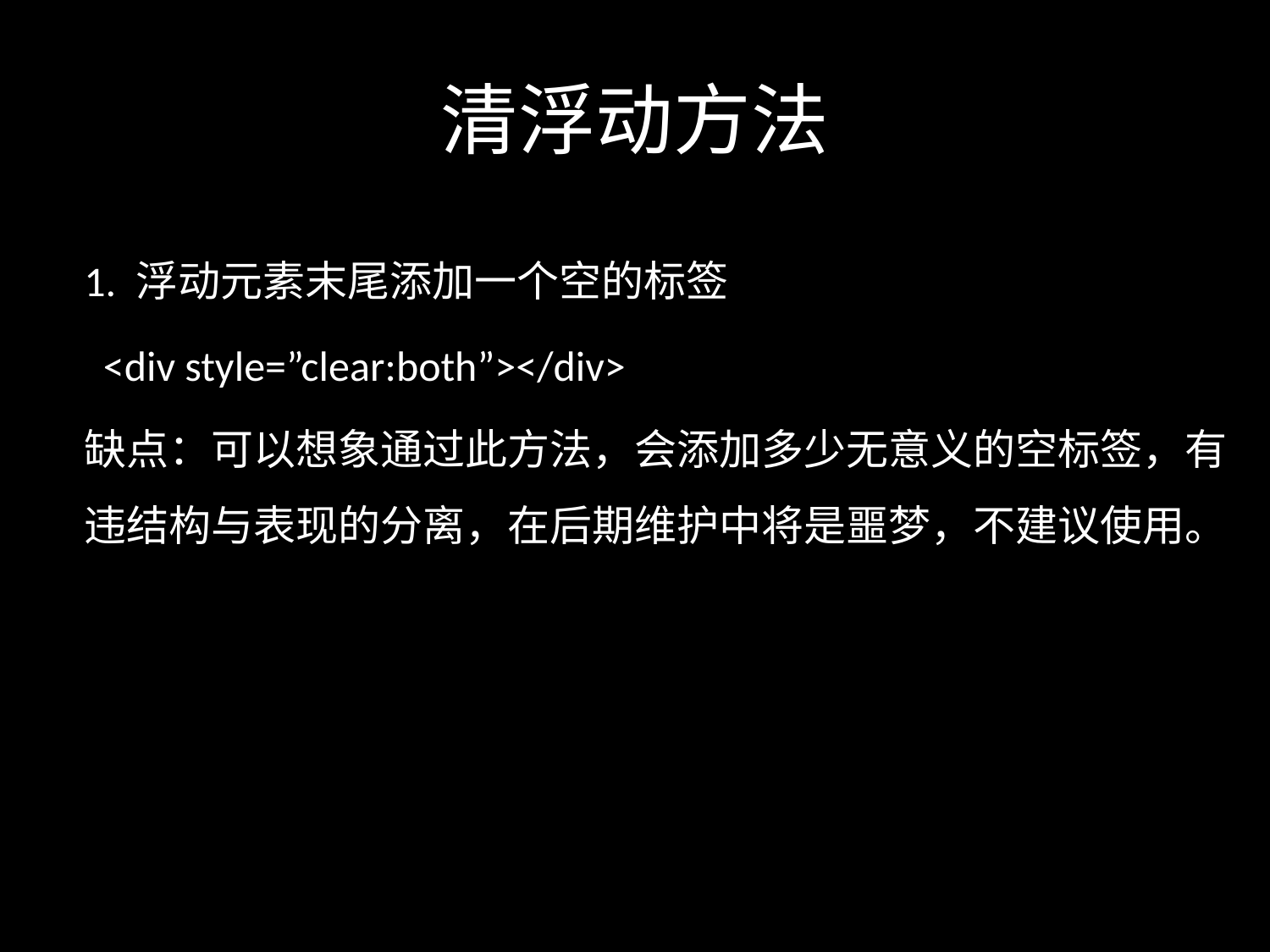

# 清浮动方法
1. 浮动元素末尾添加一个空的标签
  <div style=”clear:both”></div>
缺点：可以想象通过此方法，会添加多少无意义的空标签，有违结构与表现的分离，在后期维护中将是噩梦，不建议使用。